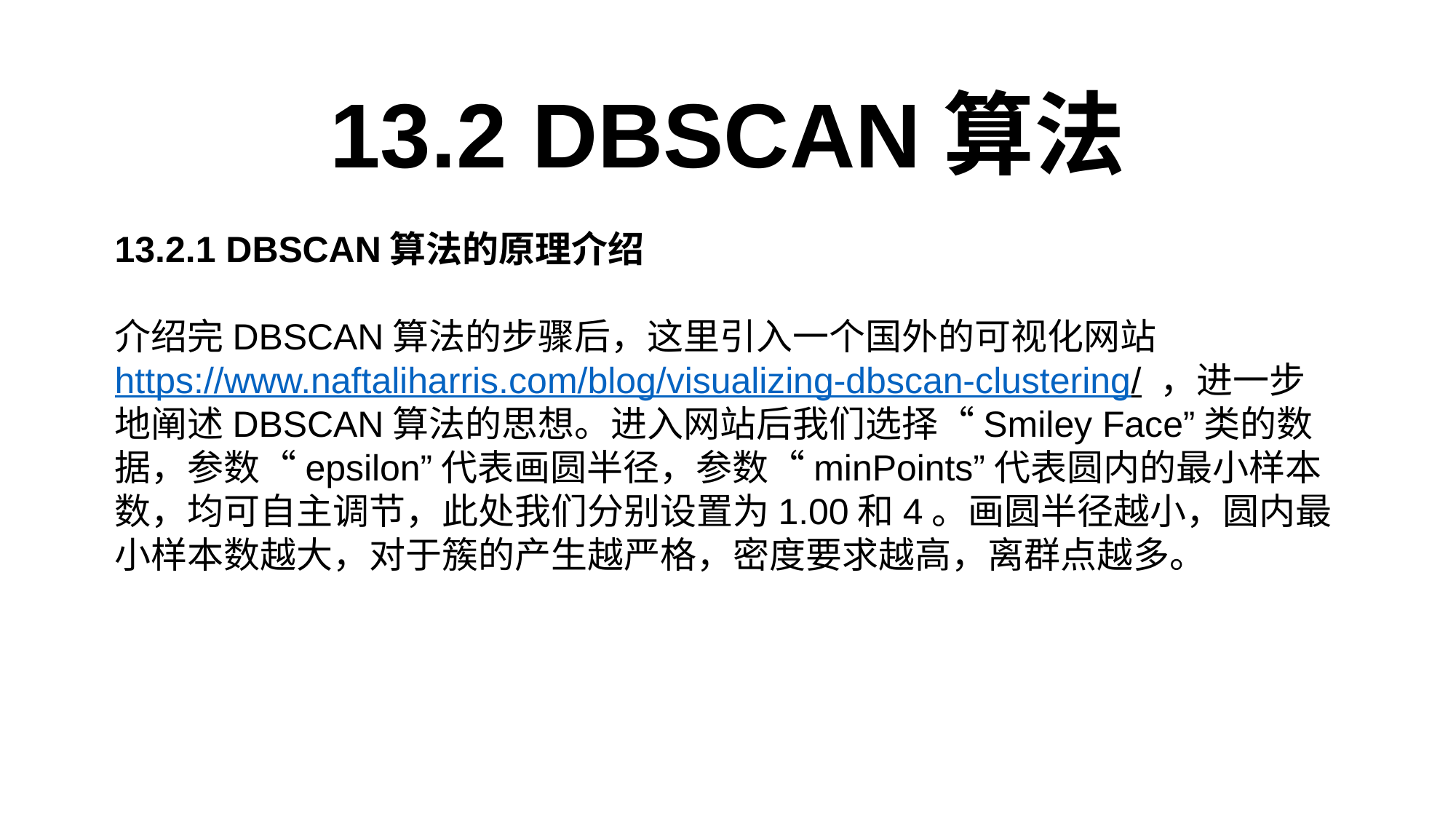

13.2 DBSCAN算法
13.2.1 DBSCAN算法的原理介绍

介绍完DBSCAN算法的步骤后，这里引入一个国外的可视化网站 https://www.naftaliharris.com/blog/visualizing-dbscan-clustering/ ，进一步地阐述DBSCAN算法的思想。进入网站后我们选择“Smiley Face”类的数据，参数“epsilon”代表画圆半径，参数“minPoints”代表圆内的最小样本数，均可自主调节，此处我们分别设置为1.00和4。画圆半径越小，圆内最小样本数越大，对于簇的产生越严格，密度要求越高，离群点越多。